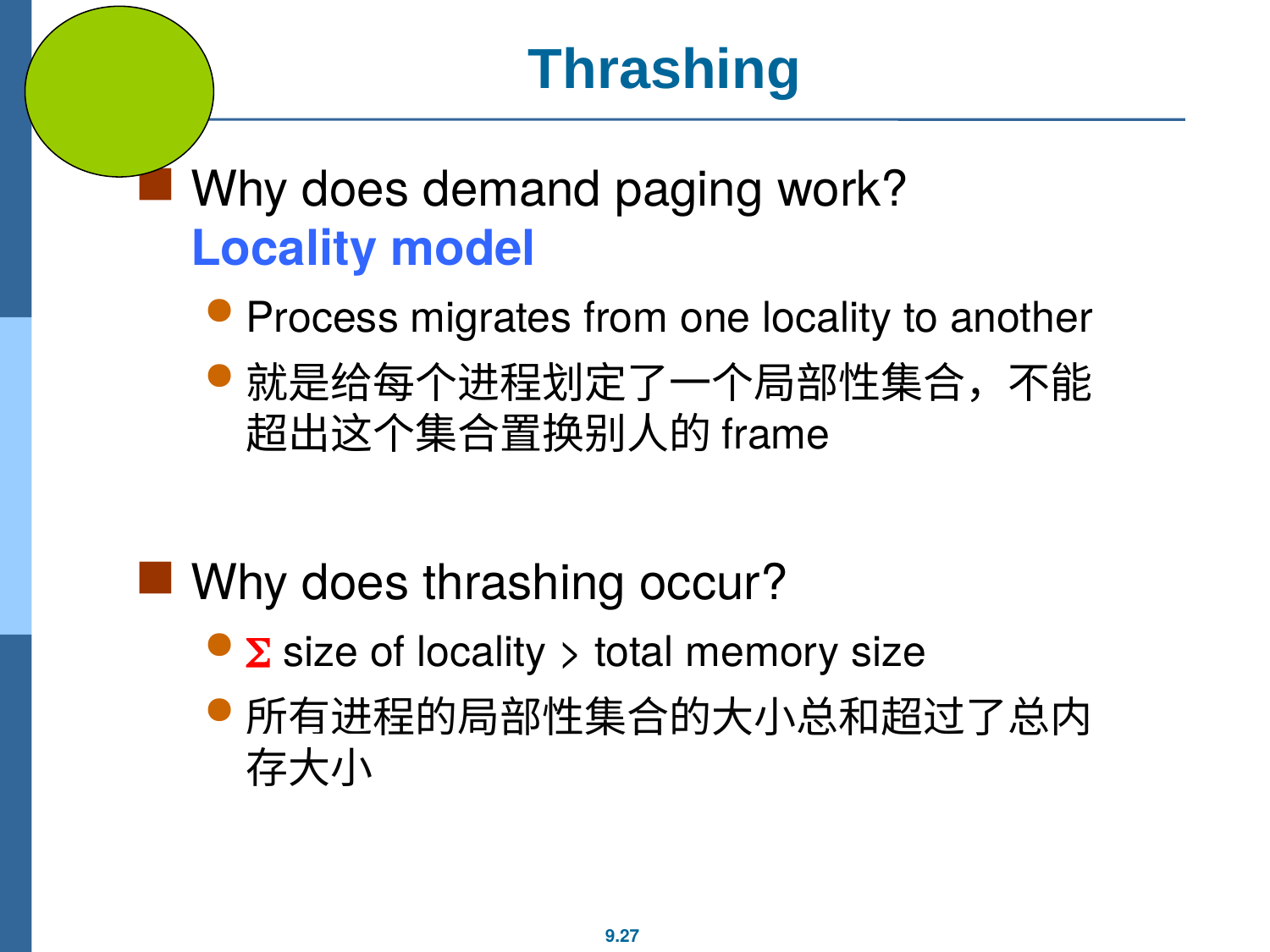

# Thrashing
Why does demand paging work? Locality model
Process migrates from one locality to another
就是给每个进程划定了一个局部性集合，不能超出这个集合置换别人的frame

Why does thrashing occur?
Σ size of locality > total memory size
所有进程的局部性集合的大小总和超过了总内存大小